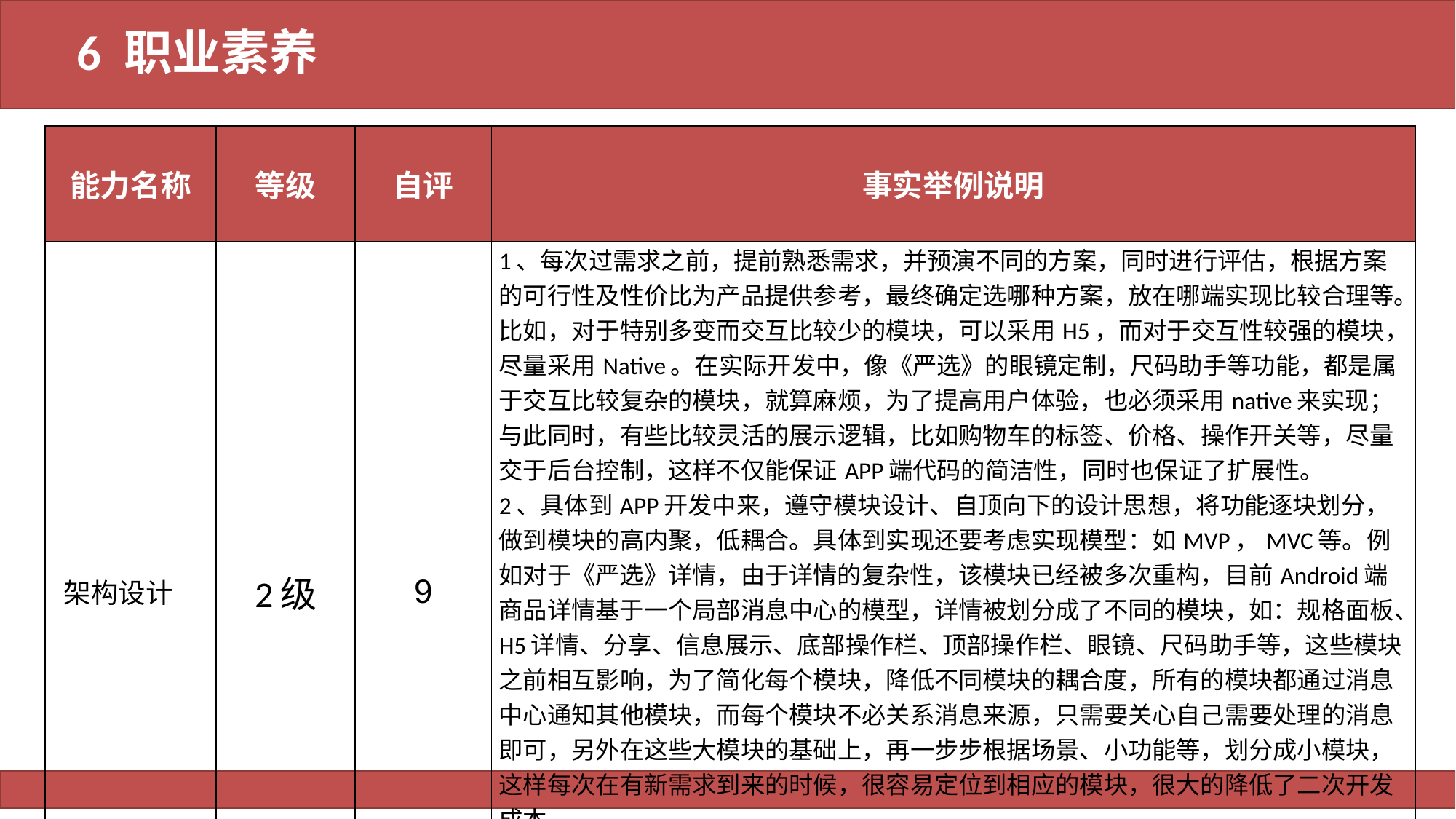

# 6 职业素养
| 能力名称 | 等级 | 自评 | 事实举例说明 |
| --- | --- | --- | --- |
| 架构设计 | 2级 | 9 | 1、每次过需求之前，提前熟悉需求，并预演不同的方案，同时进行评估，根据方案的可行性及性价比为产品提供参考，最终确定选哪种方案，放在哪端实现比较合理等。比如，对于特别多变而交互比较少的模块，可以采用H5，而对于交互性较强的模块，尽量采用Native。在实际开发中，像《严选》的眼镜定制，尺码助手等功能，都是属于交互比较复杂的模块，就算麻烦，为了提高用户体验，也必须采用native来实现；与此同时，有些比较灵活的展示逻辑，比如购物车的标签、价格、操作开关等，尽量交于后台控制，这样不仅能保证APP端代码的简洁性，同时也保证了扩展性。 2、具体到APP开发中来，遵守模块设计、自顶向下的设计思想，将功能逐块划分，做到模块的高内聚，低耦合。具体到实现还要考虑实现模型：如MVP，MVC等。例如对于《严选》详情，由于详情的复杂性，该模块已经被多次重构，目前Android端商品详情基于一个局部消息中心的模型，详情被划分成了不同的模块，如：规格面板、H5详情、分享、信息展示、底部操作栏、顶部操作栏、眼镜、尺码助手等，这些模块之前相互影响，为了简化每个模块，降低不同模块的耦合度，所有的模块都通过消息中心通知其他模块，而每个模块不必关系消息来源，只需要关心自己需要处理的消息即可，另外在这些大模块的基础上，再一步步根据场景、小功能等，划分成小模块，这样每次在有新需求到来的时候，很容易定位到相应的模块，很大的降低了二次开发成本。 3、做好技术及方案预演，并整理成文档，作为可行性及排期参考 4、将自己负责的模块整理成详细文档，且及时更新维护，不仅易于参考，也能让接手人及时上手。 |